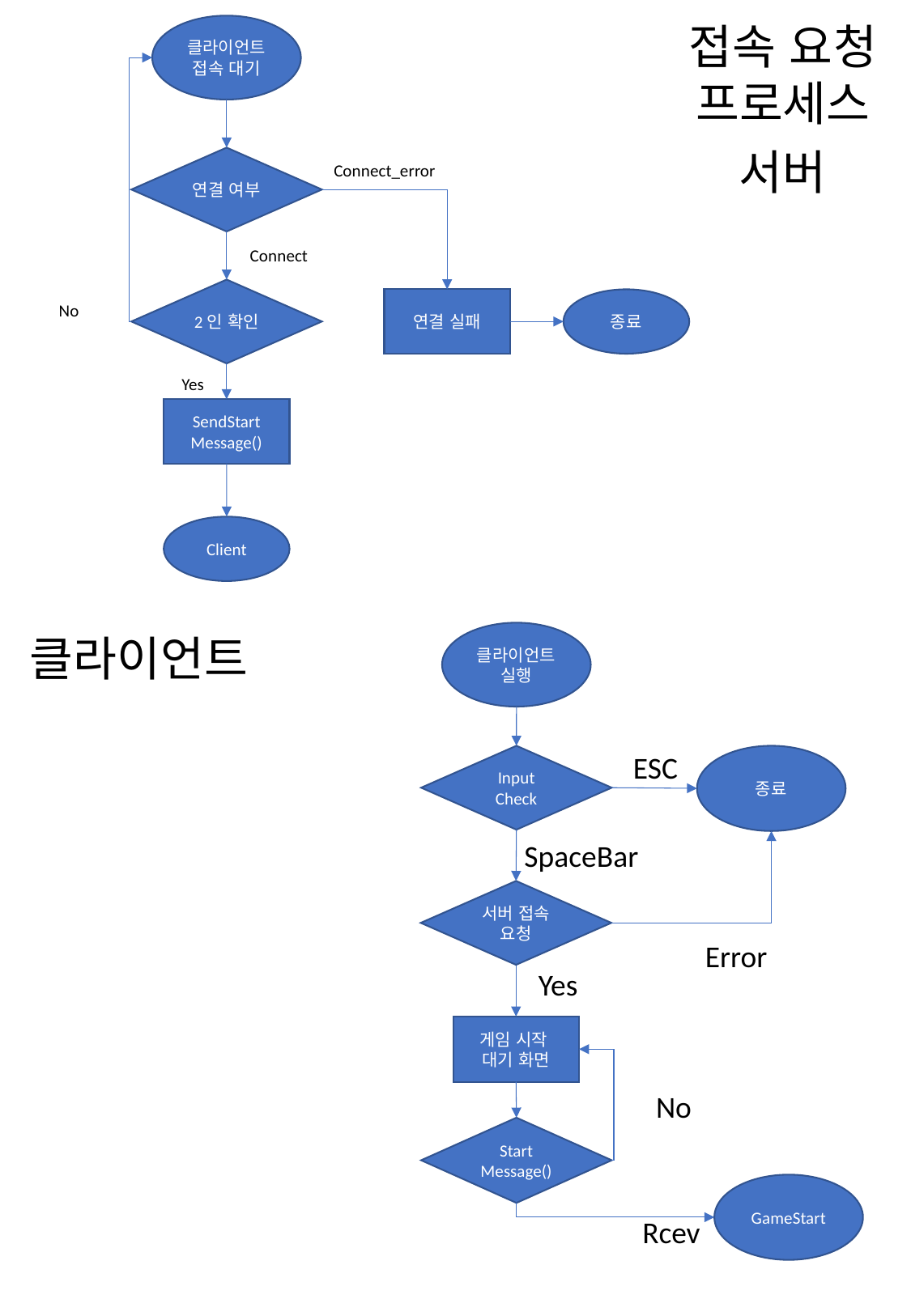

접속 요청
프로세스
클라이언트 접속 대기
서버
연결 여부
Connect_error
Connect
2인 확인
연결 실패
종료
No
Yes
SendStart
Message()
Client
클라이언트
클라이언트 실행
ESC
Input
Check
종료
SpaceBar
서버 접속 요청
Error
Yes
게임 시작
대기 화면
No
Start
Message()
GameStart
Rcev